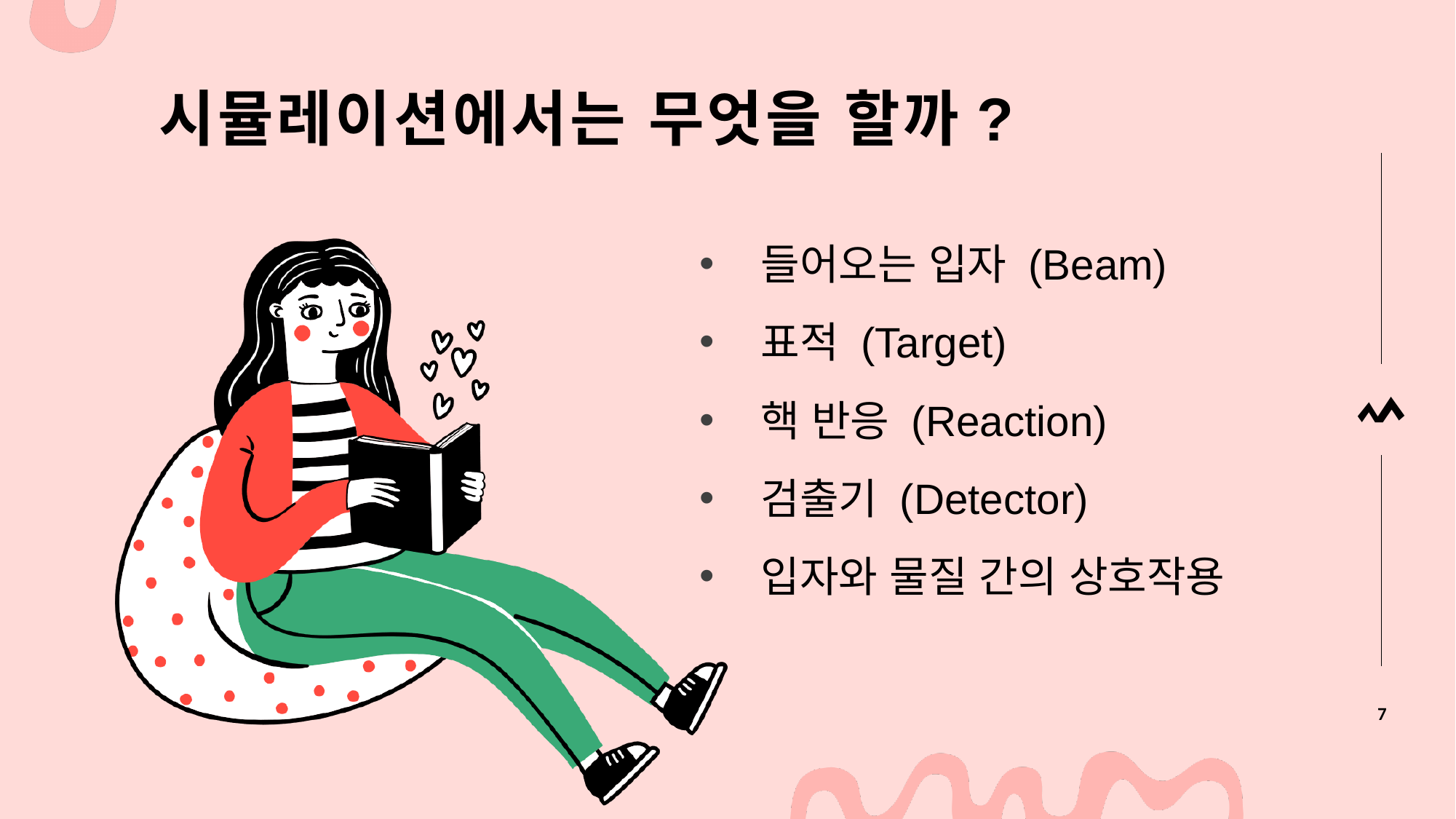

# 시뮬레이션에서는 무엇을 할까?
들어오는 입자 (Beam)
표적 (Target)
핵 반응 (Reaction)
검출기 (Detector)
입자와 물질 간의 상호작용
7